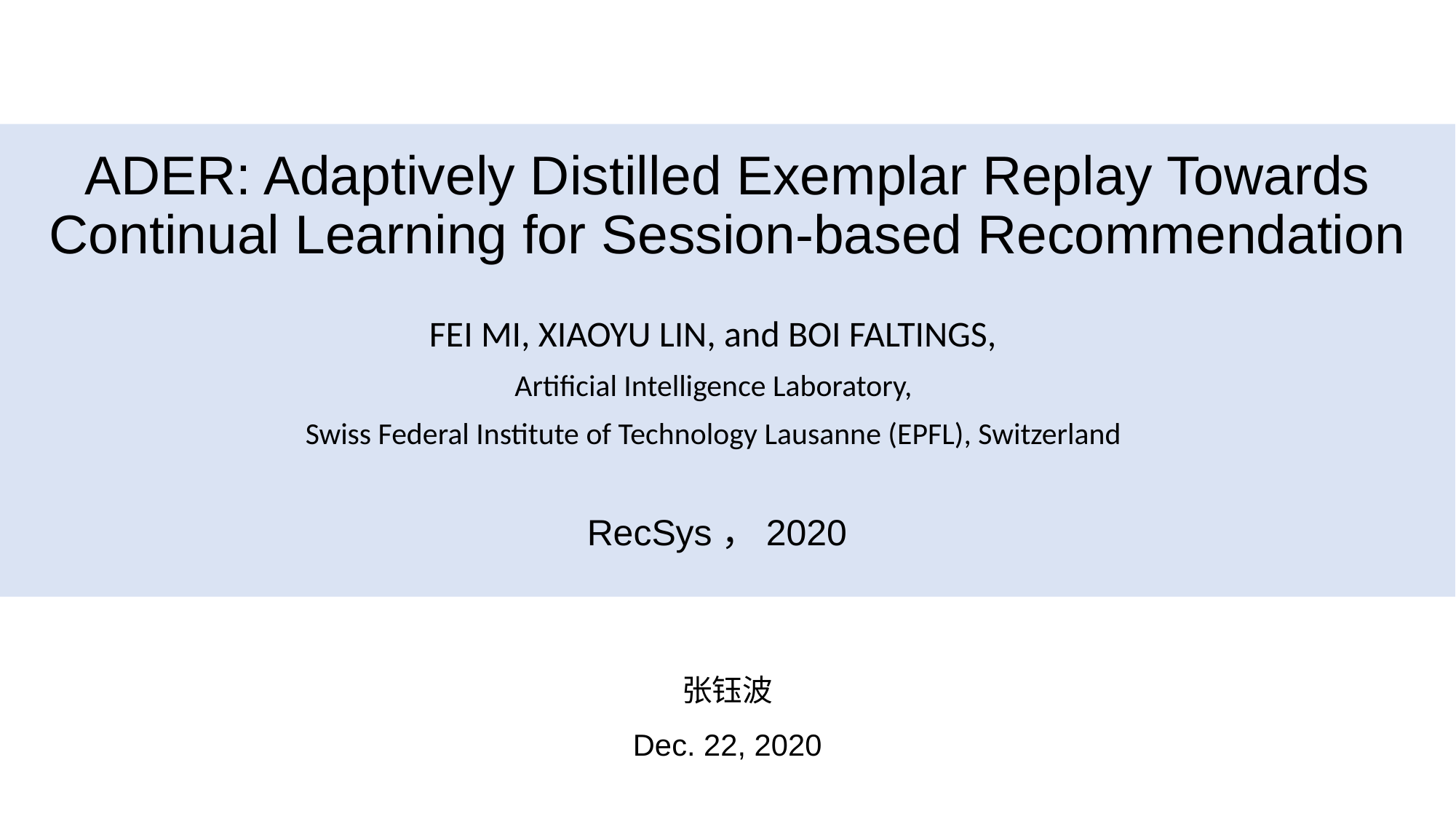

# ADER: Adaptively Distilled Exemplar Replay Towards Continual Learning for Session-based Recommendation

FEI MI, XIAOYU LIN, and BOI FALTINGS,
Artificial Intelligence Laboratory,
Swiss Federal Institute of Technology Lausanne (EPFL), Switzerland

RecSys，2020
张钰波
Dec. 22, 2020